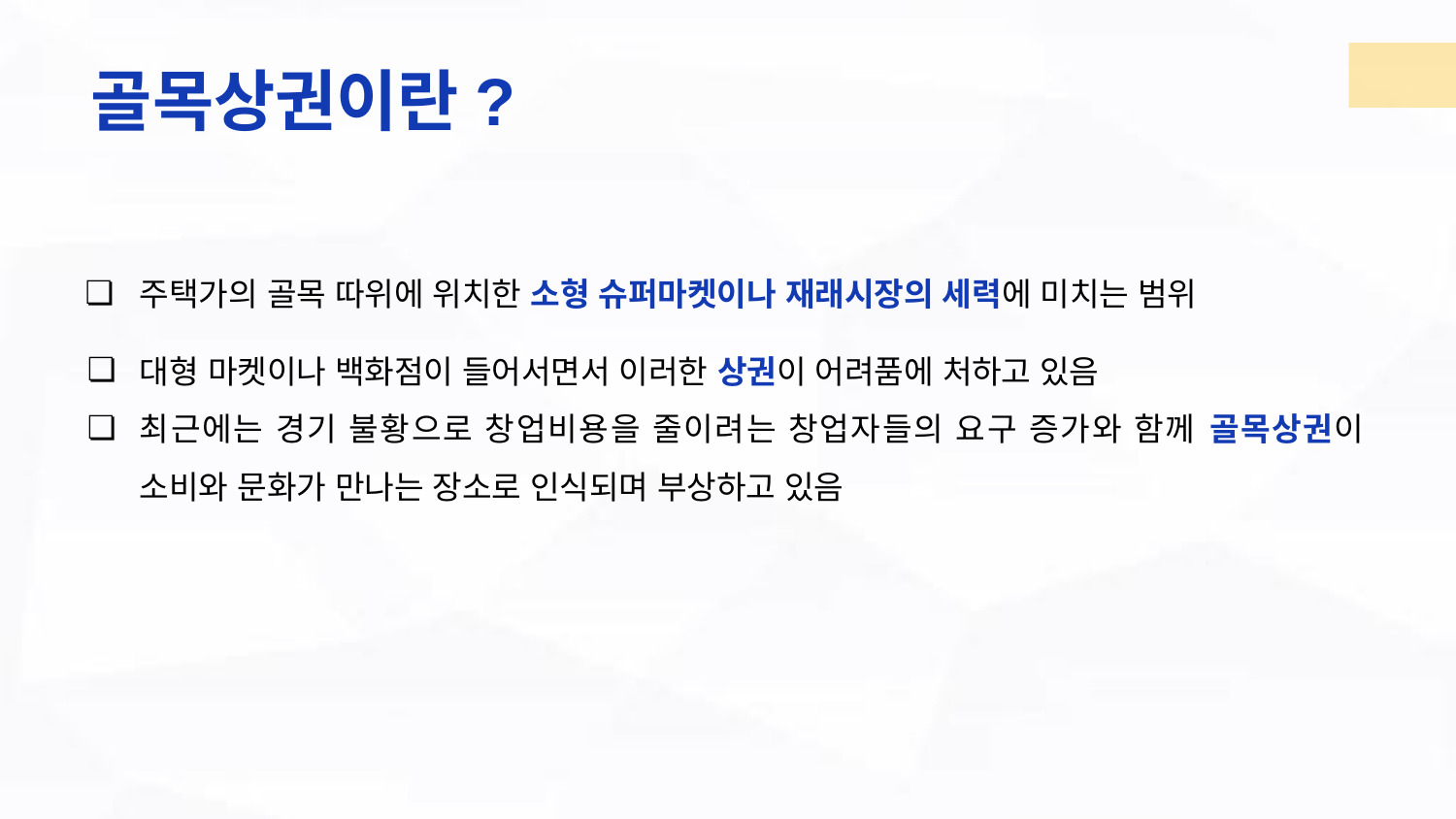

# 골목상권이란?

주택가의 골목 따위에 위치한 소형 슈퍼마켓이나 재래시장의 세력에 미치는 범위
대형 마켓이나 백화점이 들어서면서 이러한 상권이 어려품에 처하고 있음
최근에는 경기 불황으로 창업비용을 줄이려는 창업자들의 요구 증가와 함께 골목상권이 소비와 문화가 만나는 장소로 인식되며 부상하고 있음